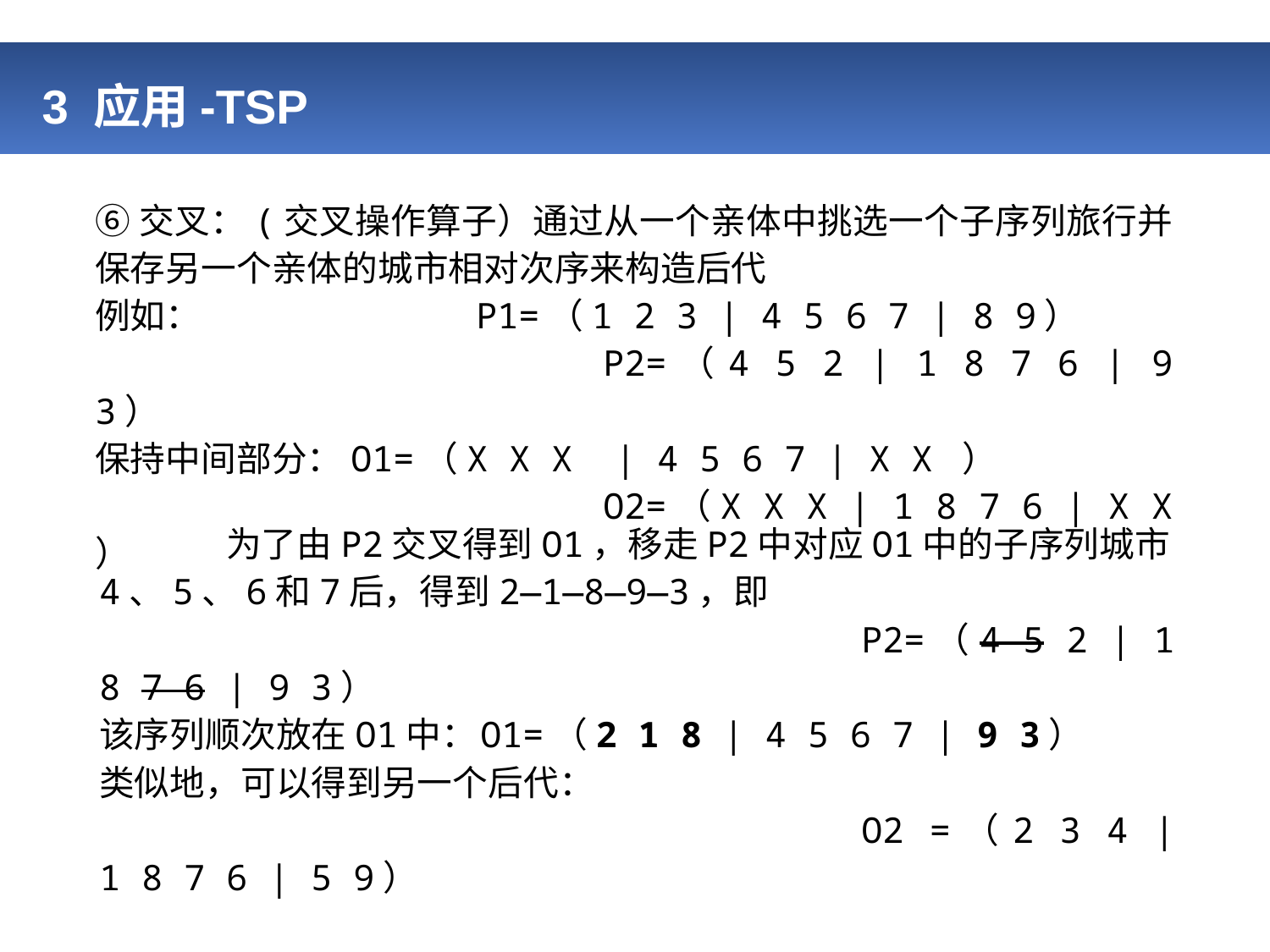

# 3 应用-TSP
⑥交叉：(交叉操作算子）通过从一个亲体中挑选一个子序列旅行并保存另一个亲体的城市相对次序来构造后代
例如：			P1=（1 2 3 | 4 5 6 7 | 8 9）
				P2=（4 5 2 | 1 8 7 6 | 9 3）
保持中间部分：O1=（X X X  | 4 5 6 7 | X X ）
				O2=（X X X | 1 8 7 6 | X X ）
	为了由P2交叉得到O1，移走P2中对应O1中的子序列城市4、5、6和7后，得到2—1—8—9—3，即
						P2=（4 5 2 | 1 8 7 6 | 9 3）
该序列顺次放在O1中：	O1=（2 1 8 | 4 5 6 7 | 9 3）
类似地，可以得到另一个后代：
						O2 =（2 3 4 | 1 8 7 6 | 5 9）